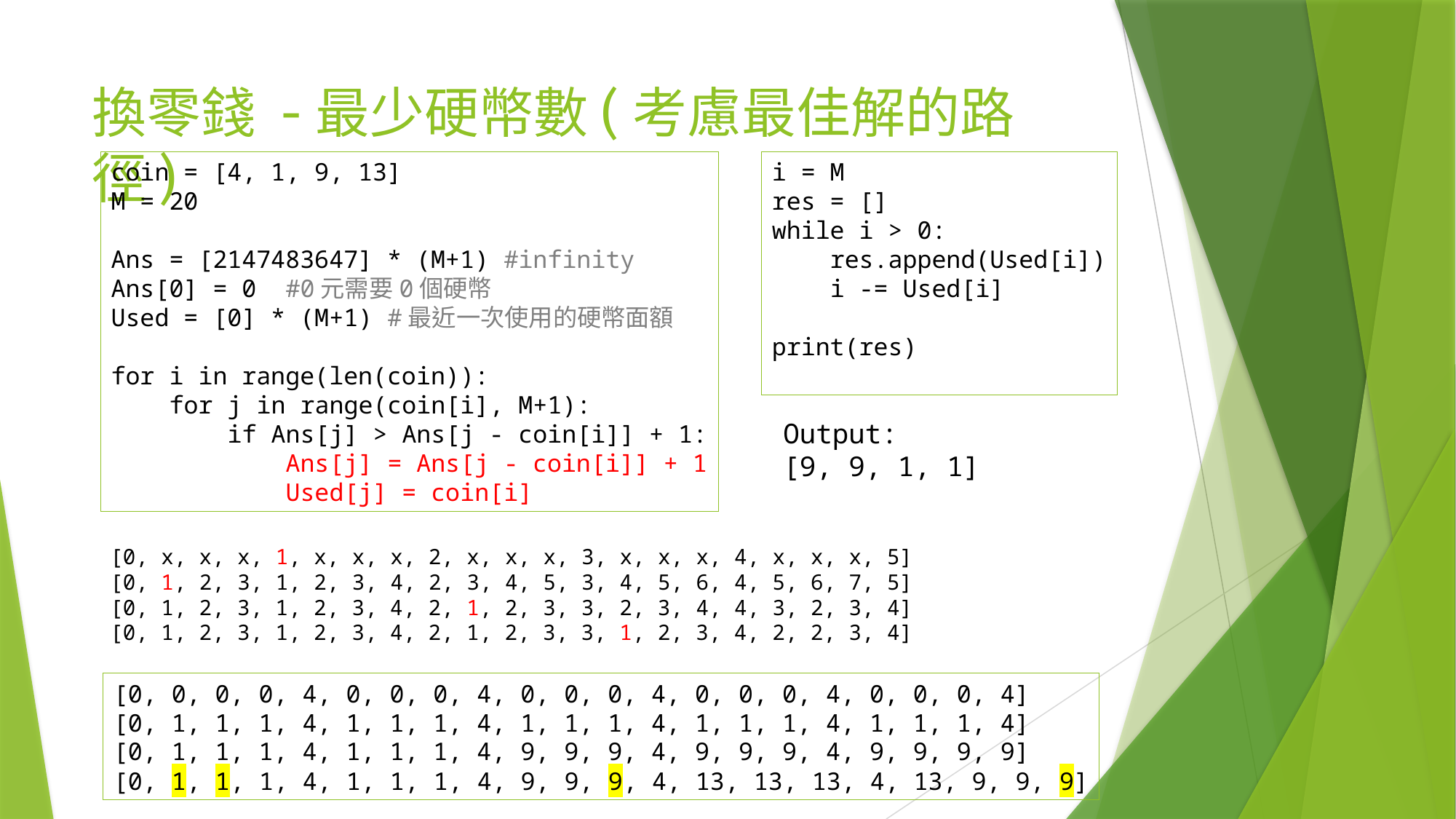

# 換零錢 -最少硬幣數(考慮最佳解的路徑)
coin = [4, 1, 9, 13]
M = 20

Ans = [2147483647] * (M+1) #infinity
Ans[0] = 0  #0元需要0個硬幣
Used = [0] * (M+1) #最近一次使用的硬幣面額

for i in range(len(coin)):
    for j in range(coin[i], M+1):
        if Ans[j] > Ans[j - coin[i]] + 1:
            Ans[j] = Ans[j - coin[i]] + 1
            Used[j] = coin[i]
i = M
res = []
while i > 0:
    res.append(Used[i])
    i -= Used[i]

print(res)

﻿Output:
[9, 9, 1, 1]
[0, x, x, x, 1, x, x, x, 2, x, x, x, 3, x, x, x, 4, x, x, x, 5]
[0, 1, 2, 3, 1, 2, 3, 4, 2, 3, 4, 5, 3, 4, 5, 6, 4, 5, 6, 7, 5]
[0, 1, 2, 3, 1, 2, 3, 4, 2, 1, 2, 3, 3, 2, 3, 4, 4, 3, 2, 3, 4]
[0, 1, 2, 3, 1, 2, 3, 4, 2, 1, 2, 3, 3, 1, 2, 3, 4, 2, 2, 3, 4]
﻿[0, 0, 0, 0, 4, 0, 0, 0, 4, 0, 0, 0, 4, 0, 0, 0, 4, 0, 0, 0, 4]
[0, 1, 1, 1, 4, 1, 1, 1, 4, 1, 1, 1, 4, 1, 1, 1, 4, 1, 1, 1, 4]
[0, 1, 1, 1, 4, 1, 1, 1, 4, 9, 9, 9, 4, 9, 9, 9, 4, 9, 9, 9, 9]
[0, 1, 1, 1, 4, 1, 1, 1, 4, 9, 9, 9, 4, 13, 13, 13, 4, 13, 9, 9, 9]